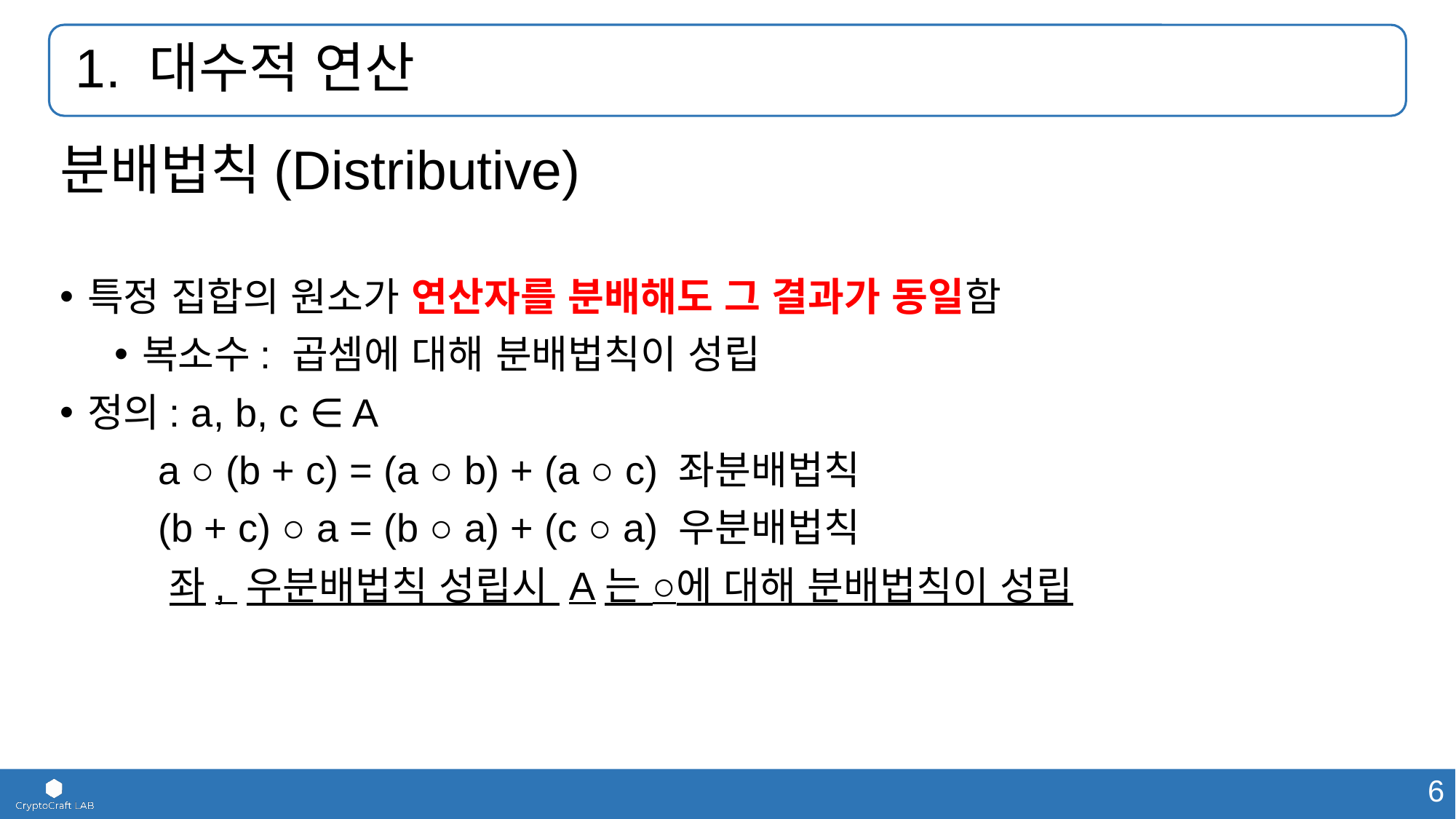

# 1. 대수적 연산
분배법칙(Distributive)

특정 집합의 원소가 연산자를 분배해도 그 결과가 동일함
복소수: 곱셈에 대해 분배법칙이 성립
정의: a, b, c ∈ A
         a ○ (b + c) = (a ○ b) + (a ○ c) 좌분배법칙
         (b + c) ○ a = (b ○ a) + (c ○ a) 우분배법칙
         좌, 우분배법칙 성립시 A는 ○에 대해 분배법칙이 성립